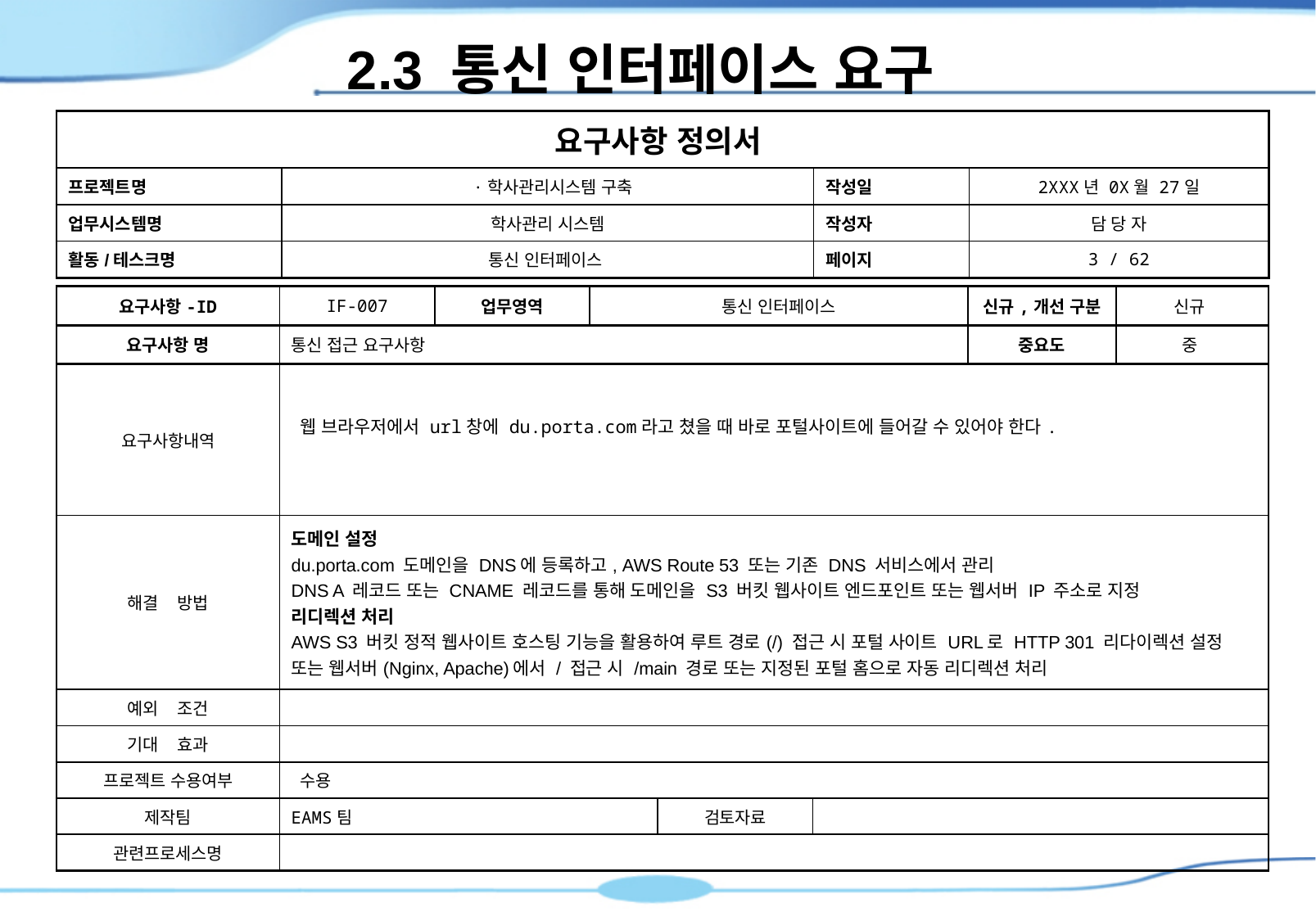

2.3 통신 인터페이스 요구
| 요구사항 정의서 |  |  |  |
| --- | --- | --- | --- |
| 프로젝트명 | ·학사관리시스템 구축 | 작성일 | 2XXX년 0X월 27일 |
| 업무시스템명 | 학사관리 시스템 | 작성자 | 담 당 자 |
| 활동/테스크명 | 통신 인터페이스 | 페이지 | 3 / 62 |
| 요구사항-ID | IF-007 | 업무영역 | 통신 인터페이스 |  |  | 신규,개선 구분 | 신규 |
| --- | --- | --- | --- | --- | --- | --- | --- |
| 요구사항 명 | 통신 접근 요구사항 |  |  |  |  | 중요도 | 중 |
| 요구사항내역 | 웹 브라우저에서 url창에 du.porta.com라고 쳤을 때 바로 포털사이트에 들어갈 수 있어야 한다. |  |  |  |  |  |  |
| 해결 방법 | 도메인 설정 du.porta.com 도메인을 DNS에 등록하고, AWS Route 53 또는 기존 DNS 서비스에서 관리 DNS A 레코드 또는 CNAME 레코드를 통해 도메인을 S3 버킷 웹사이트 엔드포인트 또는 웹서버 IP 주소로 지정 리디렉션 처리 AWS S3 버킷 정적 웹사이트 호스팅 기능을 활용하여 루트 경로(/) 접근 시 포털 사이트 URL로 HTTP 301 리다이렉션 설정 또는 웹서버(Nginx, Apache)에서 / 접근 시 /main 경로 또는 지정된 포털 홈으로 자동 리디렉션 처리 |  |  |  |  |  |  |
| 예외 조건 |  |  |  |  |  |  |  |
| 기대 효과 |  |  |  |  |  |  |  |
| 프로젝트 수용여부 | 수용 |  |  |  |  |  |  |
| 제작팀 | EAMS팀 |  |  | 검토자료 |  |  |  |
| 관련프로세스명 |  |  |  |  |  |  |  |